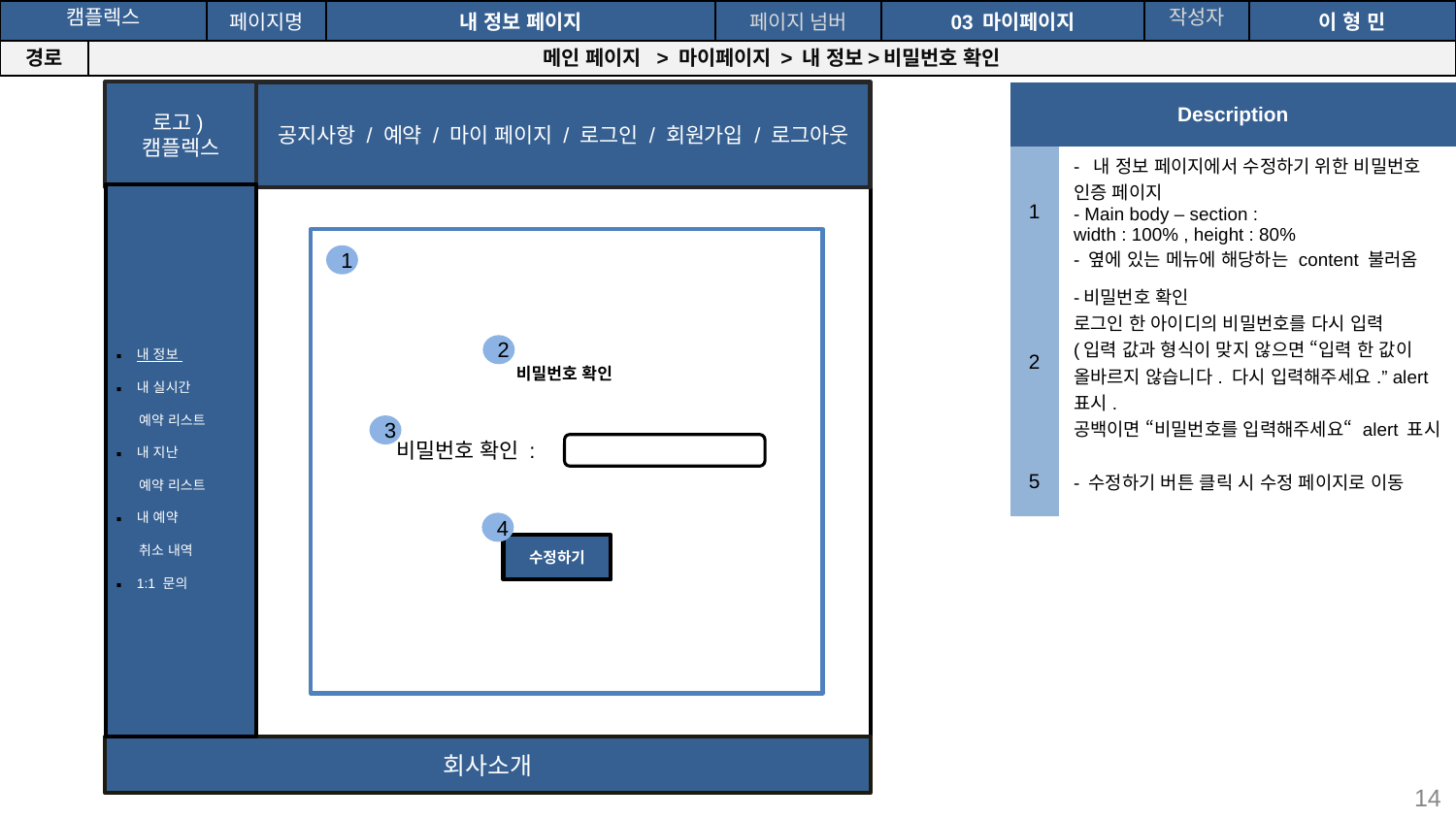

| 캠플렉스 |  | 페이지명 | 내 정보 페이지 | 페이지 넘버 | 03 마이페이지 | 작성자 | 이 형 민 |
| --- | --- | --- | --- | --- | --- | --- | --- |
| 경로 | 메인 페이지 > 마이페이지 > 내 정보>비밀번호 확인 |  |  |  |  |  |  |
로고)
캠플렉스
공지사항 / 예약 / 마이 페이지 / 로그인 / 회원가입 / 로그아웃
회사소개
| Description |  |
| --- | --- |
| 1 | - 내 정보 페이지에서 수정하기 위한 비밀번호 인증 페이지 - Main body – section : width : 100% , height : 80% - 옆에 있는 메뉴에 해당하는 content 불러옴 |
| 2 | -비밀번호 확인 로그인 한 아이디의 비밀번호를 다시 입력 (입력 값과 형식이 맞지 않으면 “입력 한 값이 올바르지 않습니다. 다시 입력해주세요.” alert 표시. 공백이면 “비밀번호를 입력해주세요“ alert 표시 |
| 5 | - 수정하기 버튼 클릭 시 수정 페이지로 이동 |
내 정보
내 실시간
     예약 리스트
내 지난
     예약 리스트
내 예약
     취소 내역
1:1 문의

1
2
비밀번호 확인
3
비밀번호 확인 :

4
수정하기
14